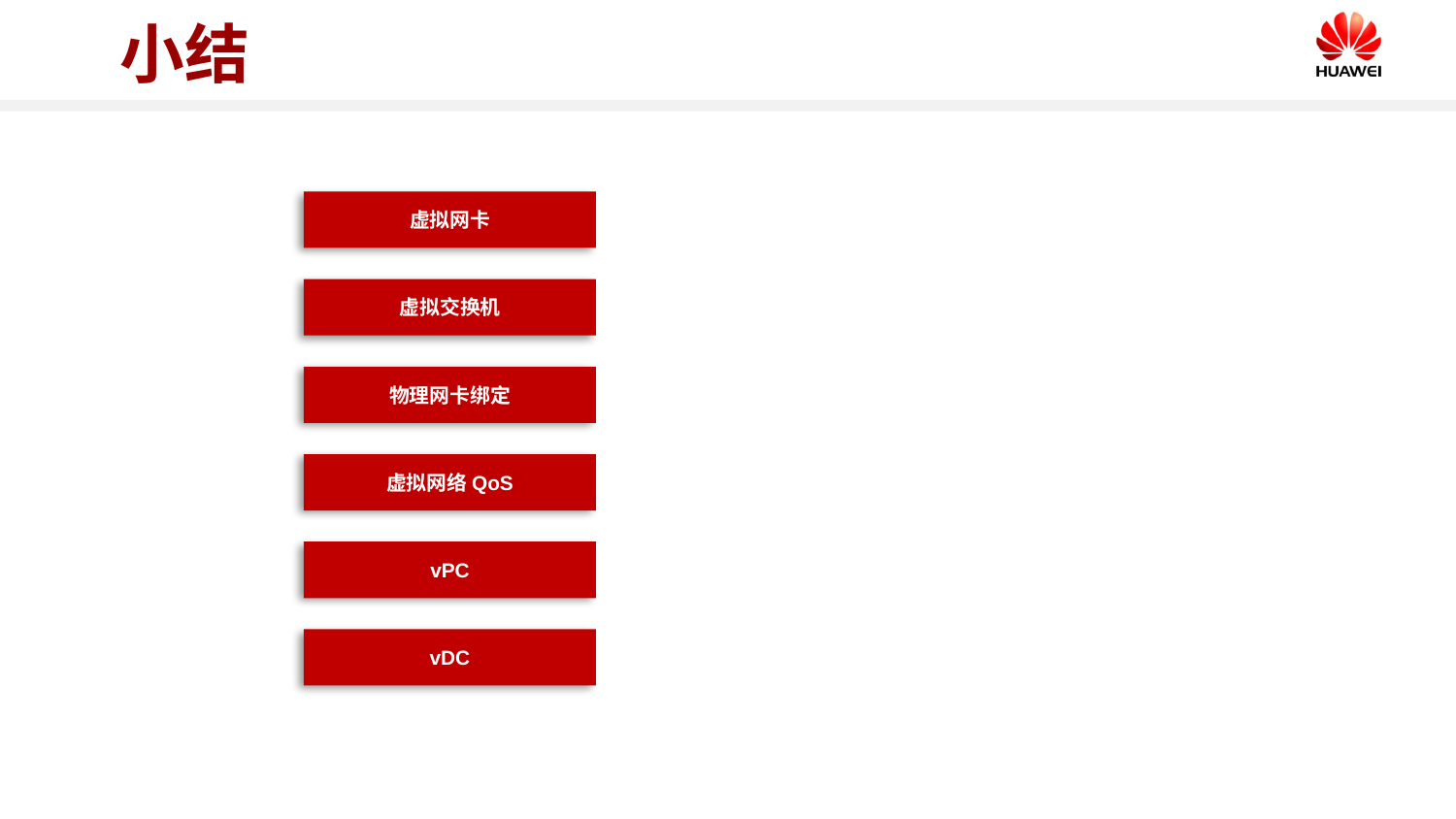

# 小结
虚拟网卡
虚拟交换机
物理网卡绑定
虚拟网络QoS
vPC
vDC